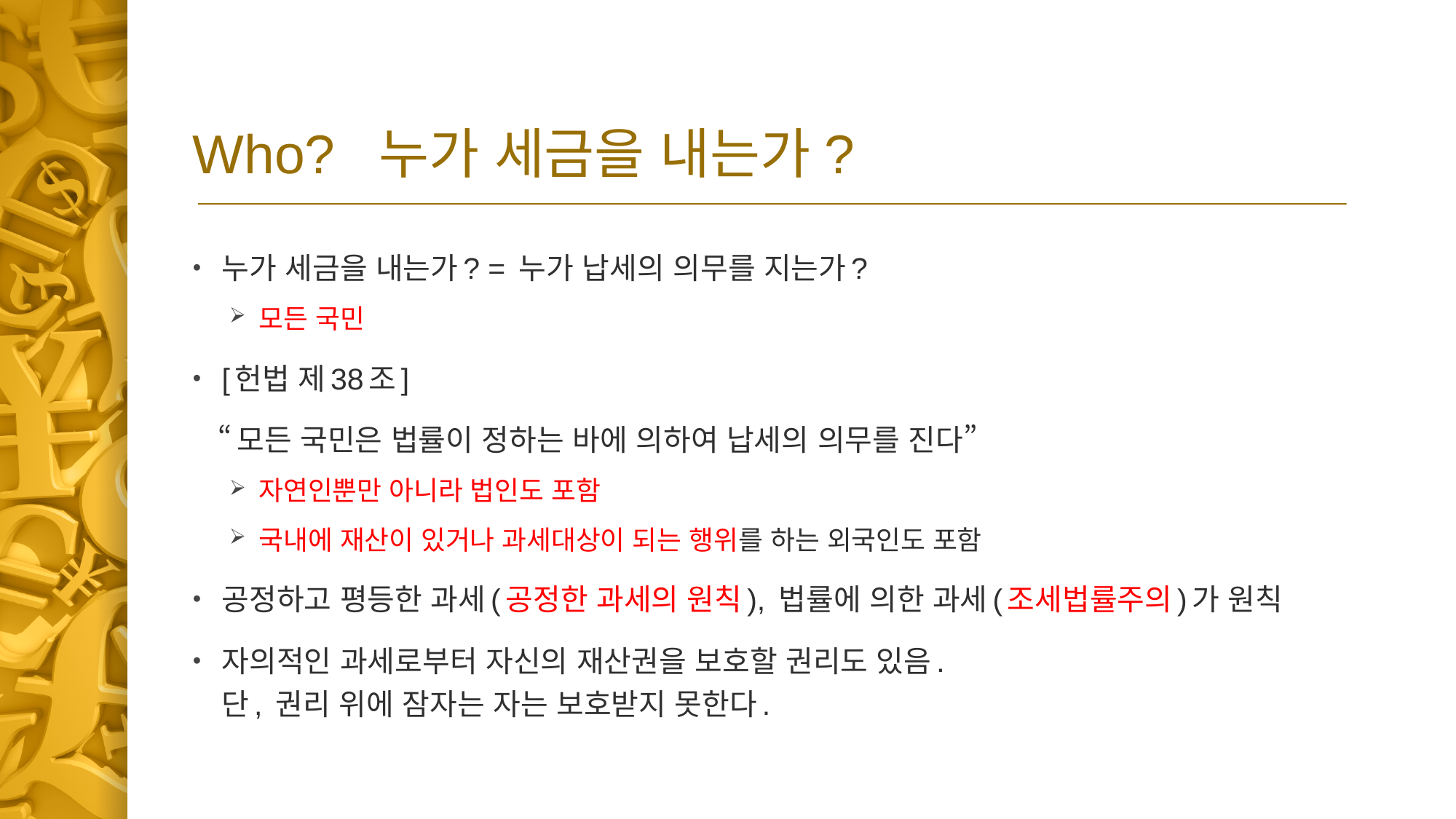

# Who?  누가 세금을 내는가?
누가 세금을 내는가? = 누가 납세의 의무를 지는가?
모든 국민
[헌법 제38조]
   “모든 국민은 법률이 정하는 바에 의하여 납세의 의무를 진다”
자연인뿐만 아니라 법인도 포함
국내에 재산이 있거나 과세대상이 되는 행위를 하는 외국인도 포함
공정하고 평등한 과세(공정한 과세의 원칙), 법률에 의한 과세(조세법률주의)가 원칙
자의적인 과세로부터 자신의 재산권을 보호할 권리도 있음.
단, 권리 위에 잠자는 자는 보호받지 못한다.